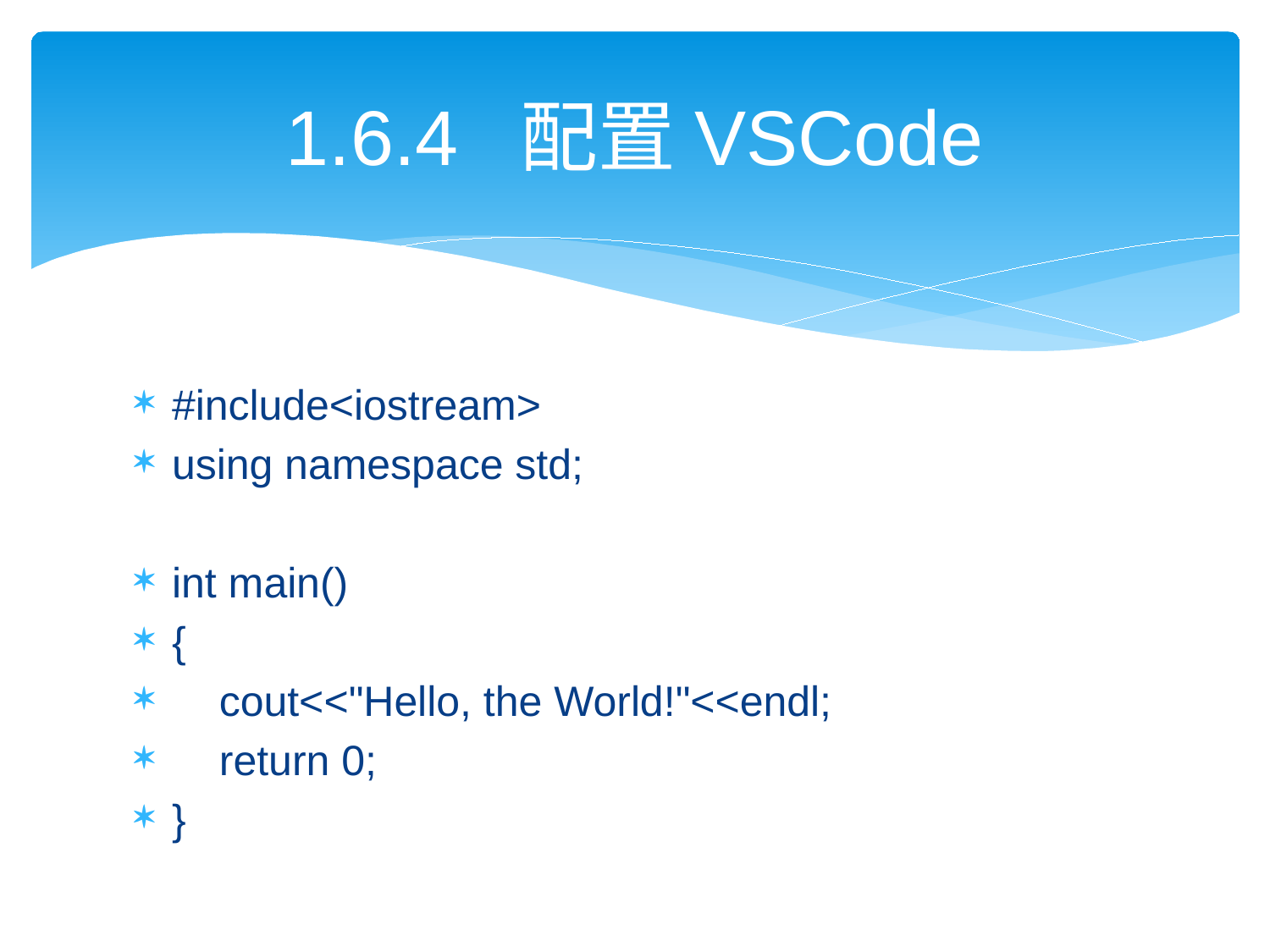

# 1.6.4  配置VSCode
#include<iostream>
using namespace std;

int main()
{
    cout<<"Hello, the World!"<<endl;
    return 0;
}